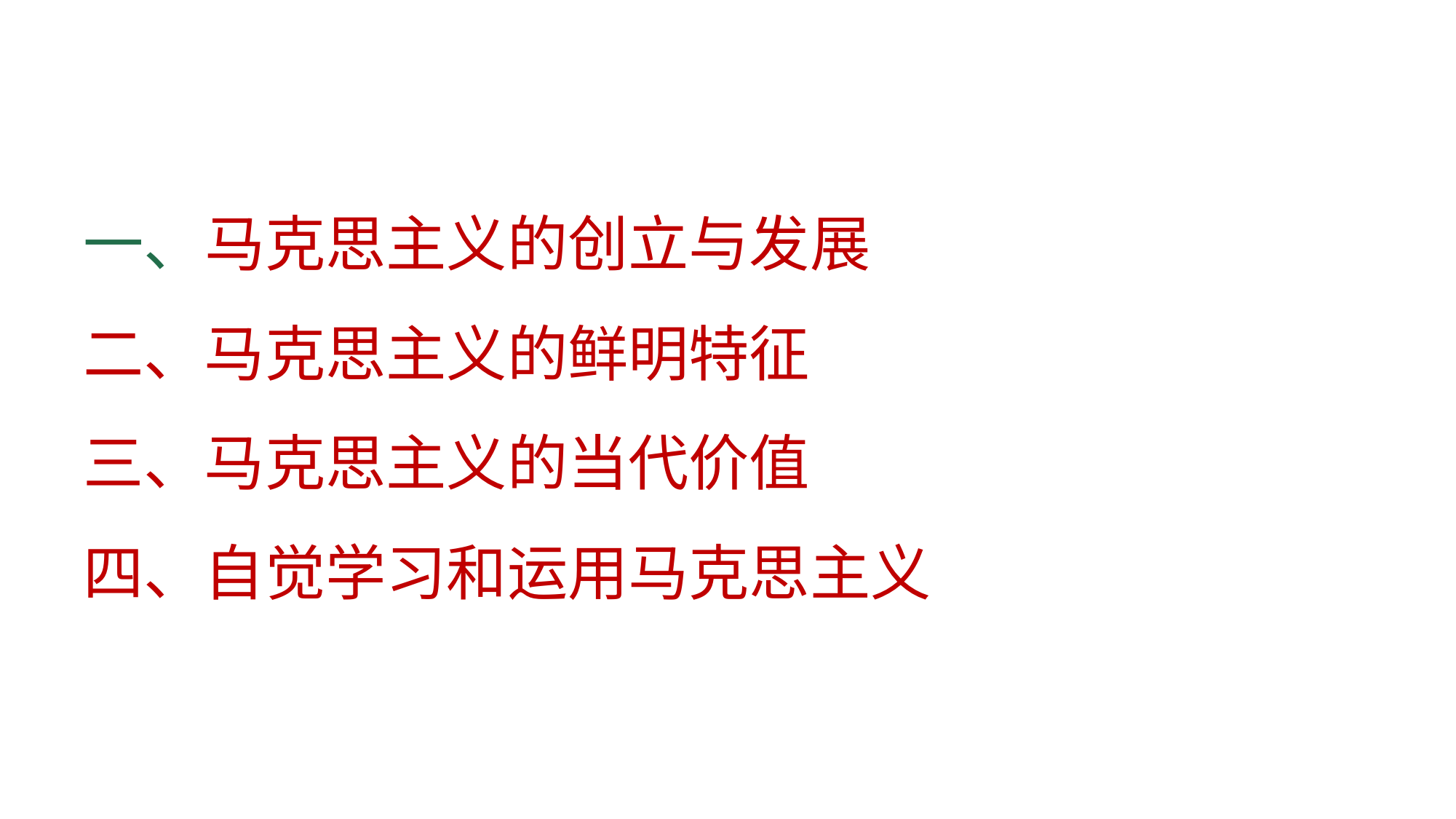

#
一、马克思主义的创立与发展
二、马克思主义的鲜明特征
三、马克思主义的当代价值
四、自觉学习和运用马克思主义